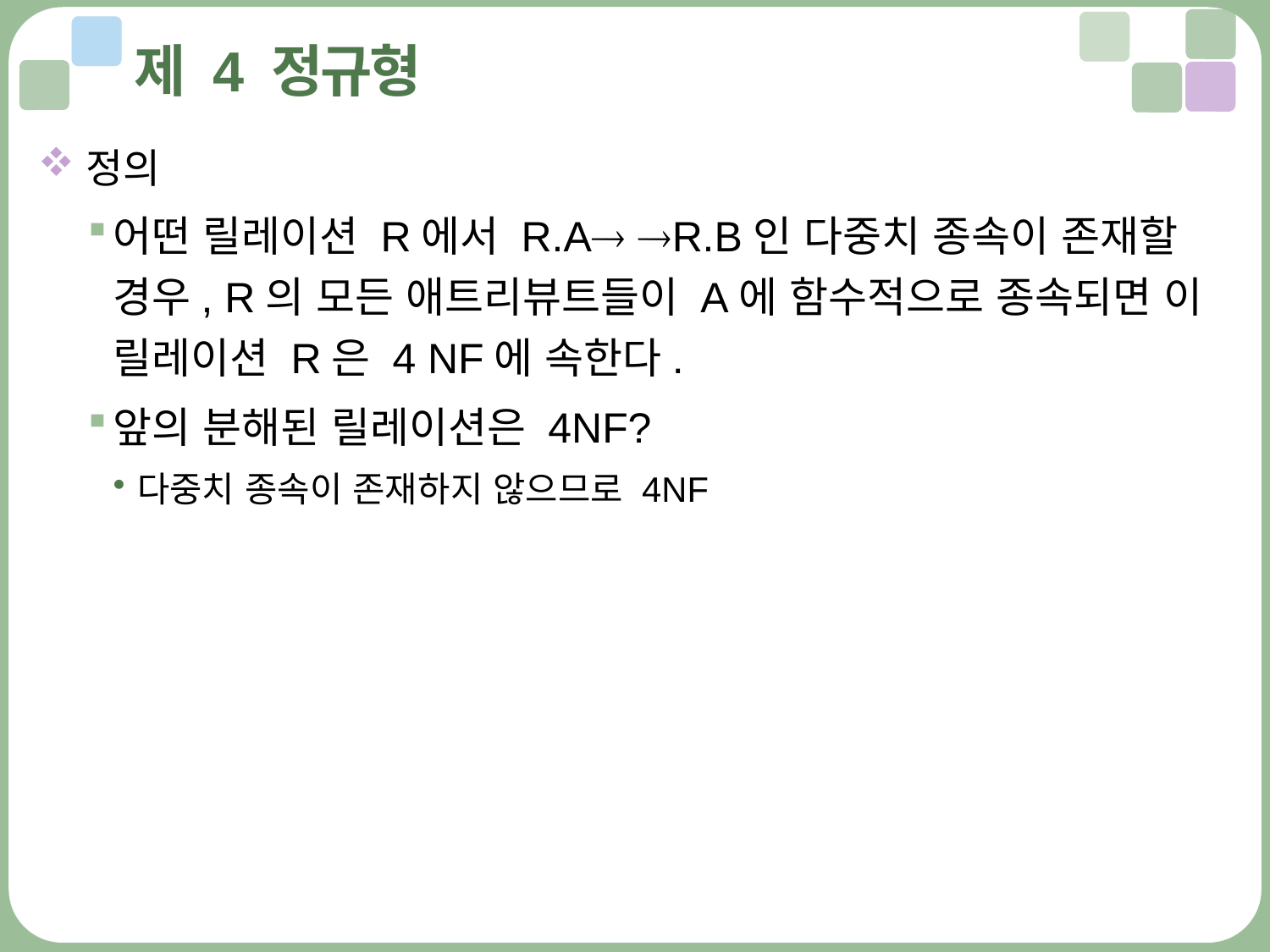

# 제 4 정규형
정의
어떤 릴레이션 R에서 R.A→ →R.B인 다중치 종속이 존재할 경우, R의 모든 애트리뷰트들이 A에 함수적으로 종속되면 이 릴레이션 R은 4 NF에 속한다.
앞의 분해된 릴레이션은 4NF?
다중치 종속이 존재하지 않으므로 4NF